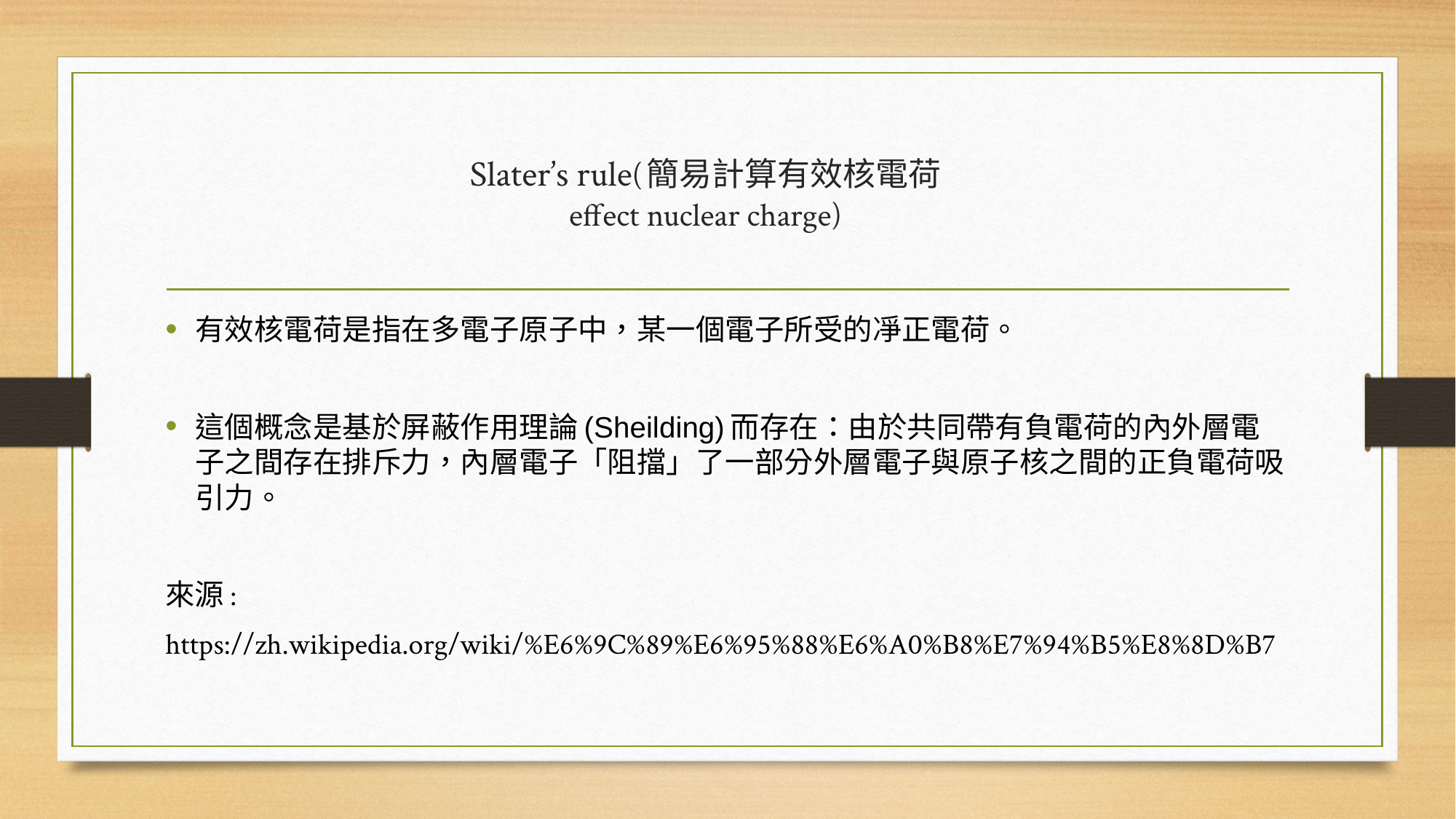

# Slater’s rule(簡易計算有效核電荷 effect nuclear charge)
有效核電荷是指在多電子原子中，某一個電子所受的凈正電荷。

這個概念是基於屏蔽作用理論(Sheilding)而存在：由於共同帶有負電荷的內外層電子之間存在排斥力，內層電子「阻擋」了一部分外層電子與原子核之間的正負電荷吸引力。

來源:
https://zh.wikipedia.org/wiki/%E6%9C%89%E6%95%88%E6%A0%B8%E7%94%B5%E8%8D%B7